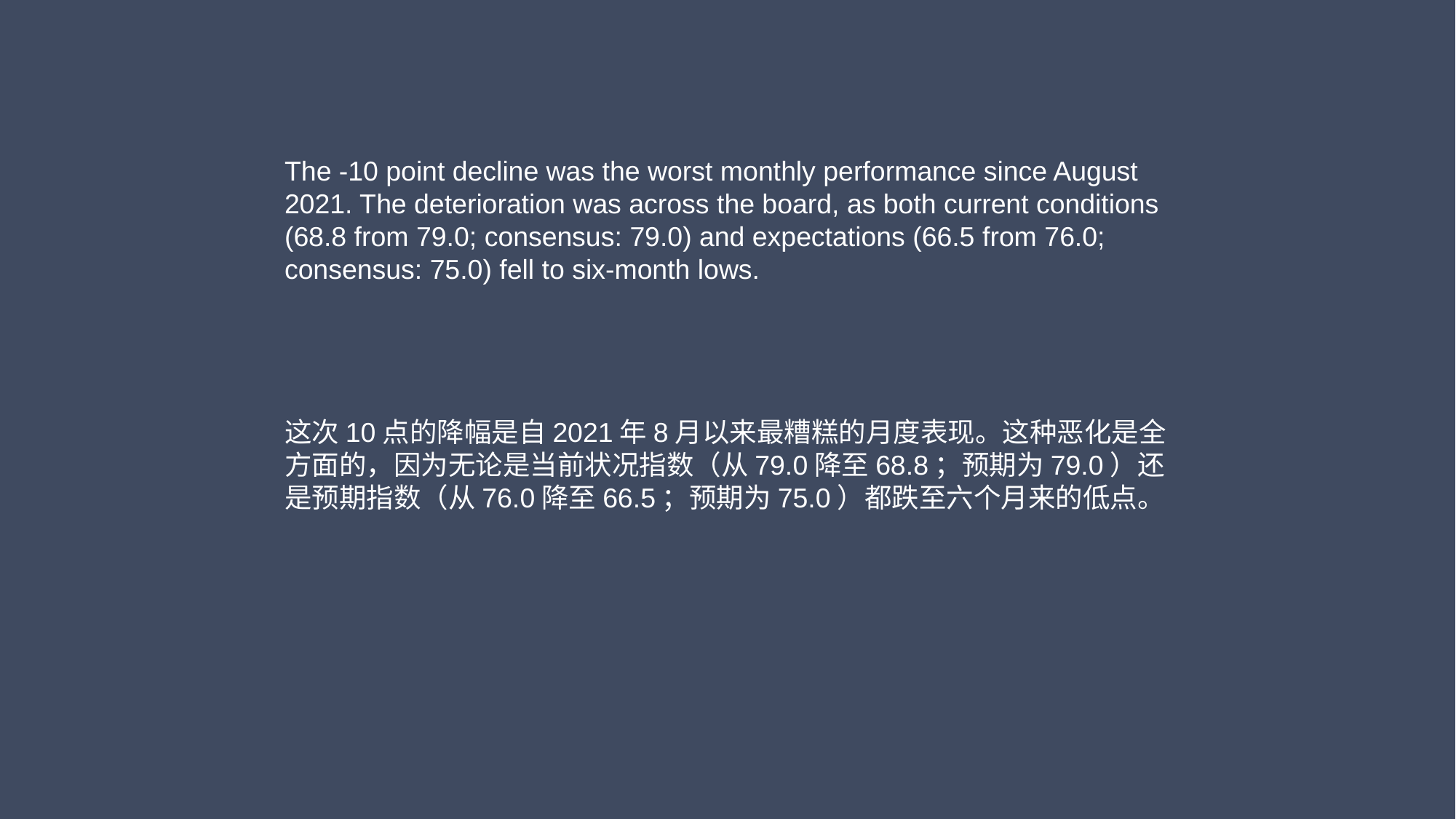

The -10 point decline was the worst monthly performance since August 2021. The deterioration was across the board, as both current conditions (68.8 from 79.0; consensus: 79.0) and expectations (66.5 from 76.0; consensus: 75.0) fell to six-month lows.
这次10点的降幅是自2021年8月以来最糟糕的月度表现。这种恶化是全方面的，因为无论是当前状况指数（从79.0降至68.8；预期为79.0）还是预期指数（从76.0降至66.5；预期为75.0）都跌至六个月来的低点。